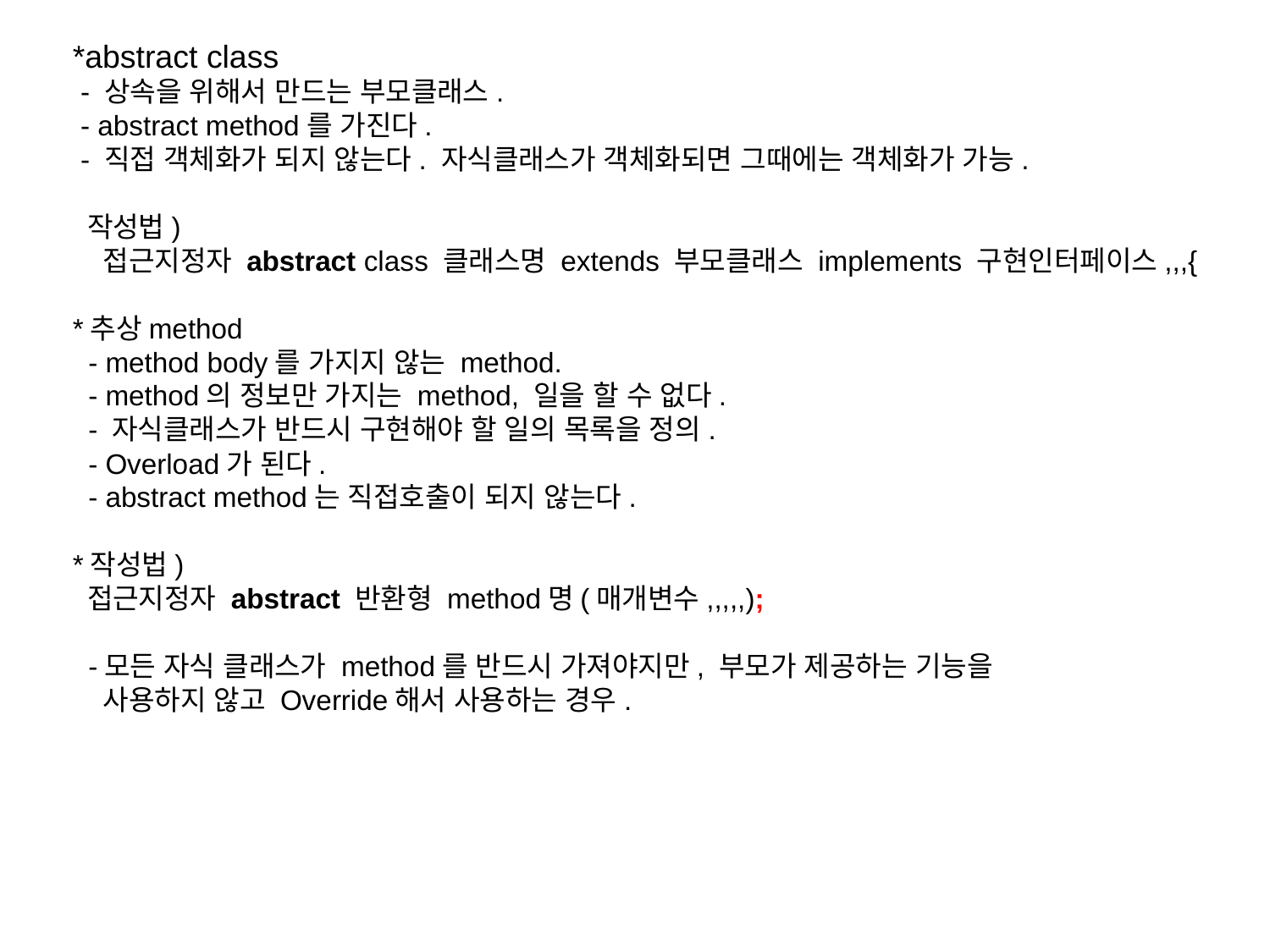

*abstract class
 - 상속을 위해서 만드는 부모클래스.
 - abstract method를 가진다.
 - 직접 객체화가 되지 않는다. 자식클래스가 객체화되면 그때에는 객체화가 가능.

 작성법)
   접근지정자 abstract class 클래스명 extends 부모클래스 implements 구현인터페이스,,,{

*추상method
  - method body를 가지지 않는 method.
  - method의 정보만 가지는 method, 일을 할 수 없다.
  - 자식클래스가 반드시 구현해야 할 일의 목록을 정의.
  - Overload가 된다.
  - abstract method는 직접호출이 되지 않는다.

*작성법)
 접근지정자 abstract 반환형 method명(매개변수,,,,,);

  -모든 자식 클래스가 method를 반드시 가져야지만, 부모가 제공하는 기능을
   사용하지 않고 Override해서 사용하는 경우.